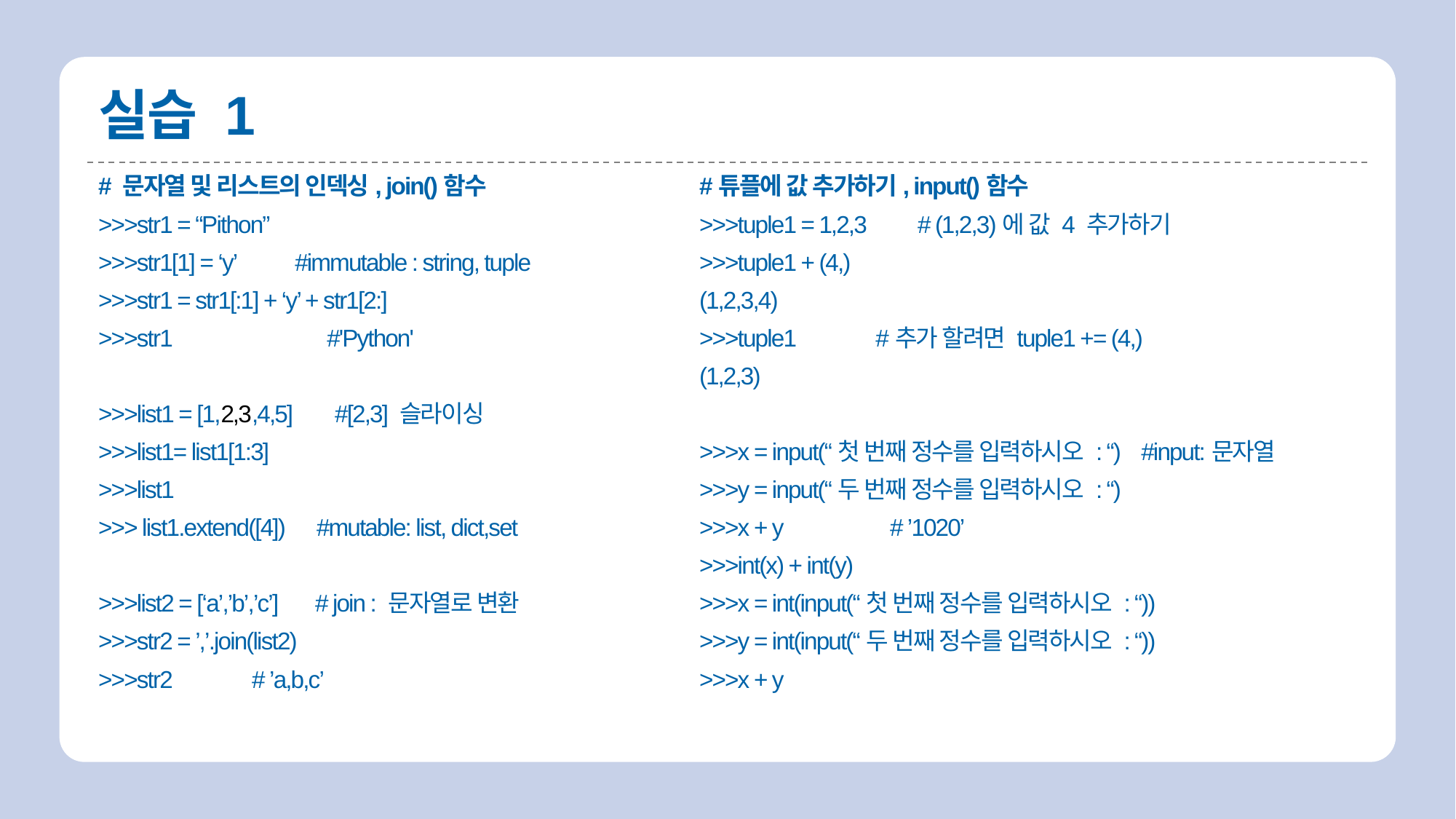

# 실습 1
#튜플에 값 추가하기, input()함수
>>>tuple1 = 1,2,3	# (1,2,3)에 값 4 추가하기
>>>tuple1 + (4,)
(1,2,3,4)
>>>tuple1               #추가 할려면 tuple1 += (4,)
(1,2,3)

>>>x = input(“첫 번째 정수를 입력하시오 : “)    #input:문자열
>>>y = input(“두 번째 정수를 입력하시오 : “)
>>>x + y                    # ’1020’
>>>int(x) + int(y)
>>>x = int(input(“첫 번째 정수를 입력하시오 : “))
>>>y = int(input(“두 번째 정수를 입력하시오 : “))
>>>x + y
# 문자열 및 리스트의 인덱싱, join()함수
>>>str1 = “Pithon”
>>>str1[1] = ‘y’           #immutable : string, tuple
>>>str1 = str1[:1] + ‘y’ + str1[2:]
>>>str1                             #'Python'

>>>list1 = [1,2,3,4,5]        #[2,3] 슬라이싱
>>>list1= list1[1:3]
>>>list1
>>> list1.extend([4])      #mutable: list, dict,set

>>>list2 = [‘a’,’b’,’c’]       # join : 문자열로 변환
>>>str2 = ’,’.join(list2)
>>>str2               # ’a,b,c’